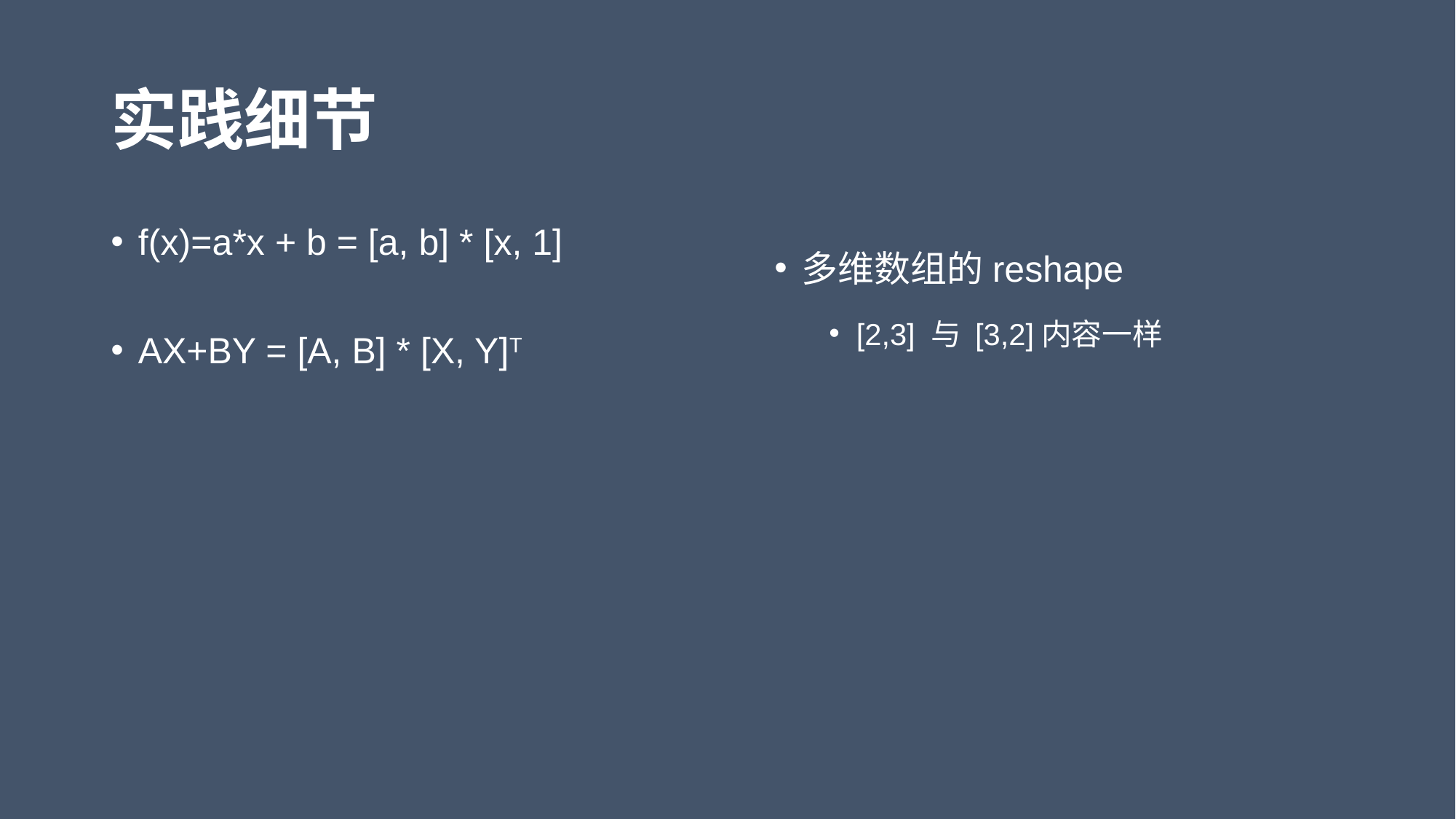

# 实践细节
f(x)=a*x + b = [a, b] * [x, 1]

AX+BY = [A, B] * [X, Y]T

多维数组的reshape
[2,3] 与 [3,2]内容一样